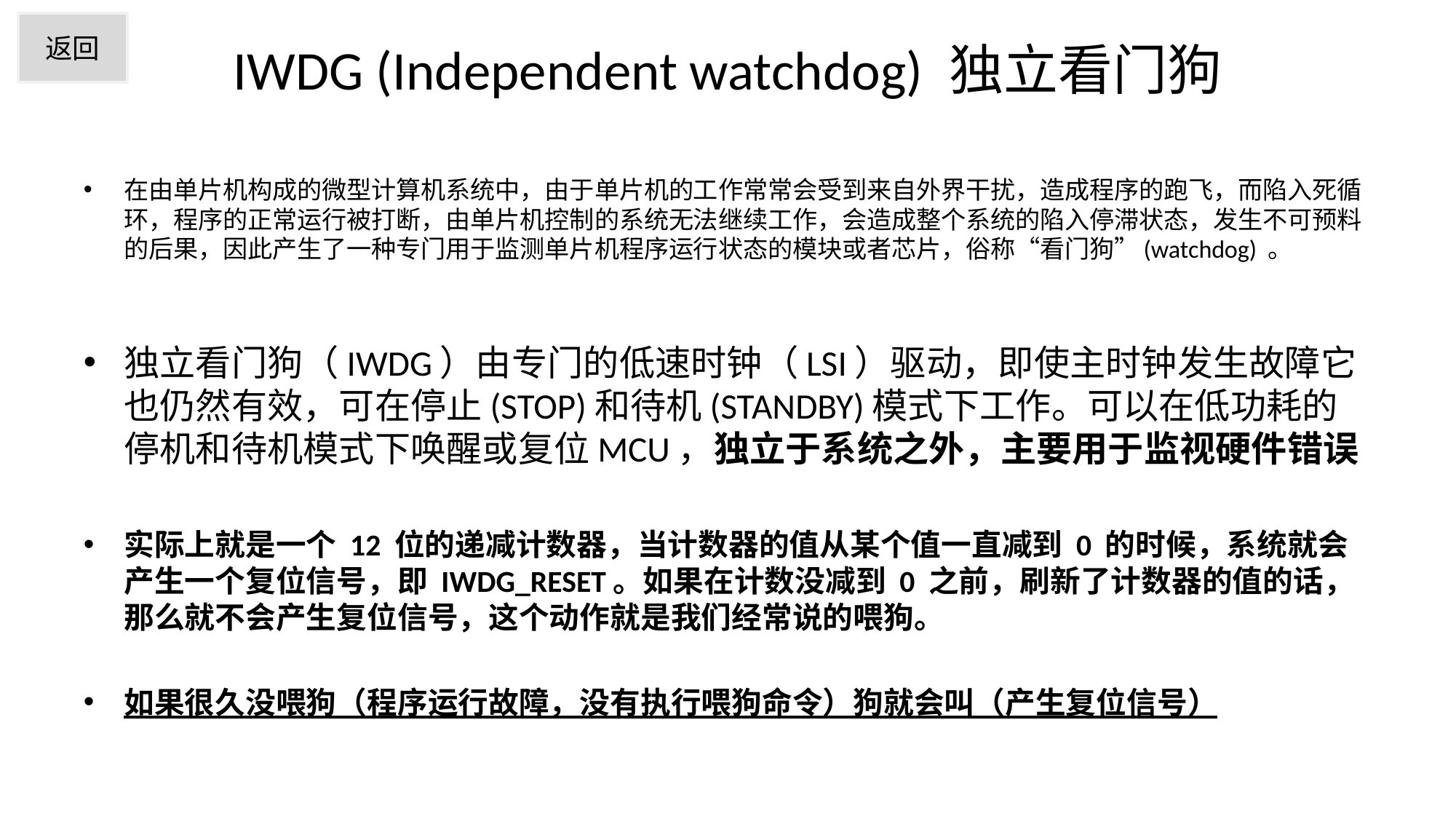

# IWDG (Independent watchdog) 独立看门狗
返回
在由单片机构成的微型计算机系统中，由于单片机的工作常常会受到来自外界干扰，造成程序的跑飞，而陷入死循环，程序的正常运行被打断，由单片机控制的系统无法继续工作，会造成整个系统的陷入停滞状态，发生不可预料的后果，因此产生了一种专门用于监测单片机程序运行状态的模块或者芯片，俗称“看门狗”(watchdog) 。

独立看门狗（IWDG）由专门的低速时钟（LSI）驱动，即使主时钟发生故障它也仍然有效，可在停止(STOP)和待机(STANDBY)模式下工作。可以在低功耗的停机和待机模式下唤醒或复位MCU，独立于系统之外，主要用于监视硬件错误

实际上就是一个 12 位的递减计数器，当计数器的值从某个值一直减到 0 的时候，系统就会产生一个复位信号，即 IWDG_RESET。如果在计数没减到 0 之前，刷新了计数器的值的话，那么就不会产生复位信号，这个动作就是我们经常说的喂狗。

如果很久没喂狗（程序运行故障，没有执行喂狗命令）狗就会叫（产生复位信号）